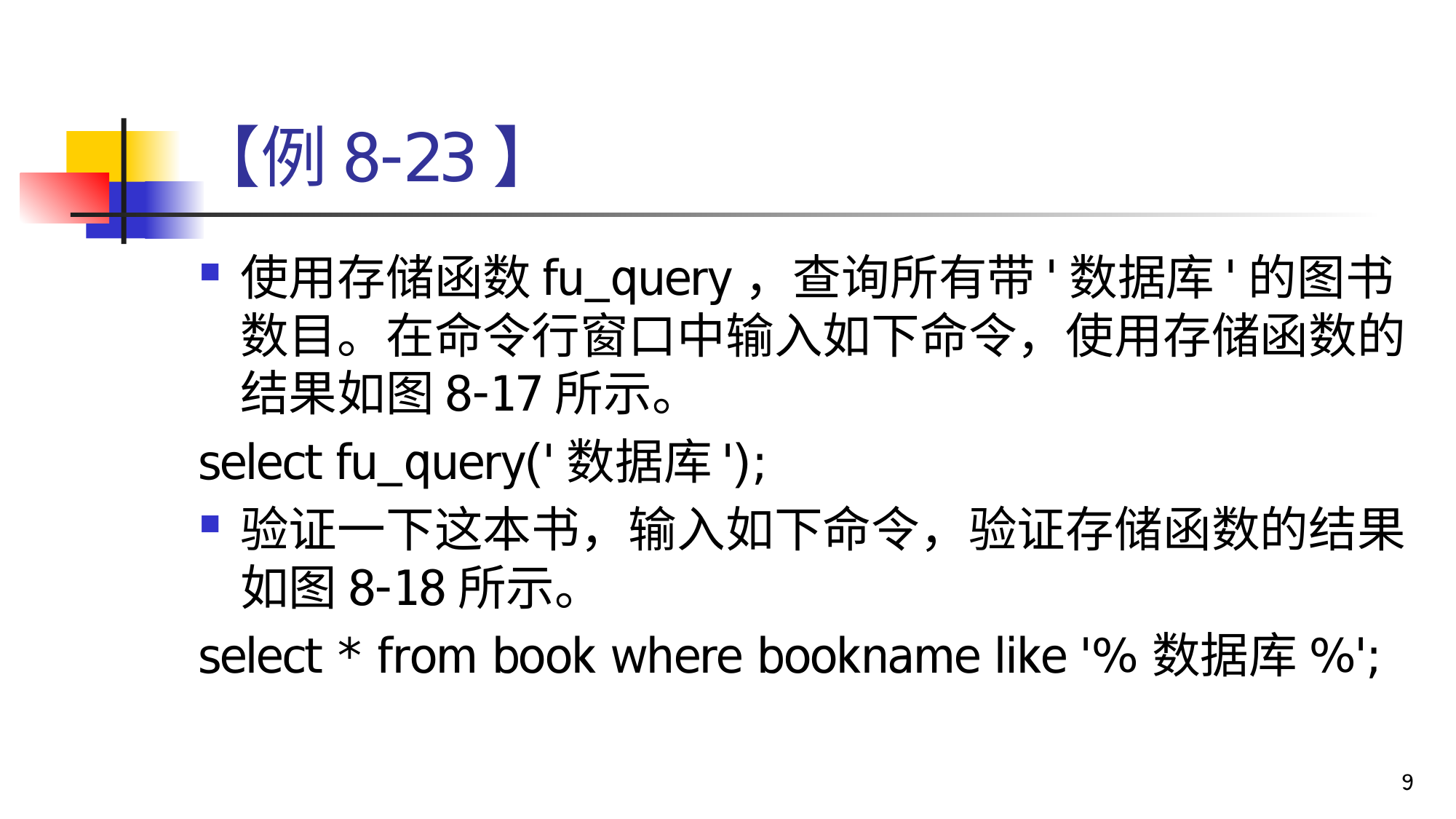

# 【例8-23】
使用存储函数fu_query，查询所有带'数据库'的图书数目。在命令行窗口中输入如下命令，使用存储函数的结果如图8-17所示。
select fu_query('数据库');
验证一下这本书，输入如下命令，验证存储函数的结果如图8-18所示。
select * from book where bookname like '%数据库%';

9